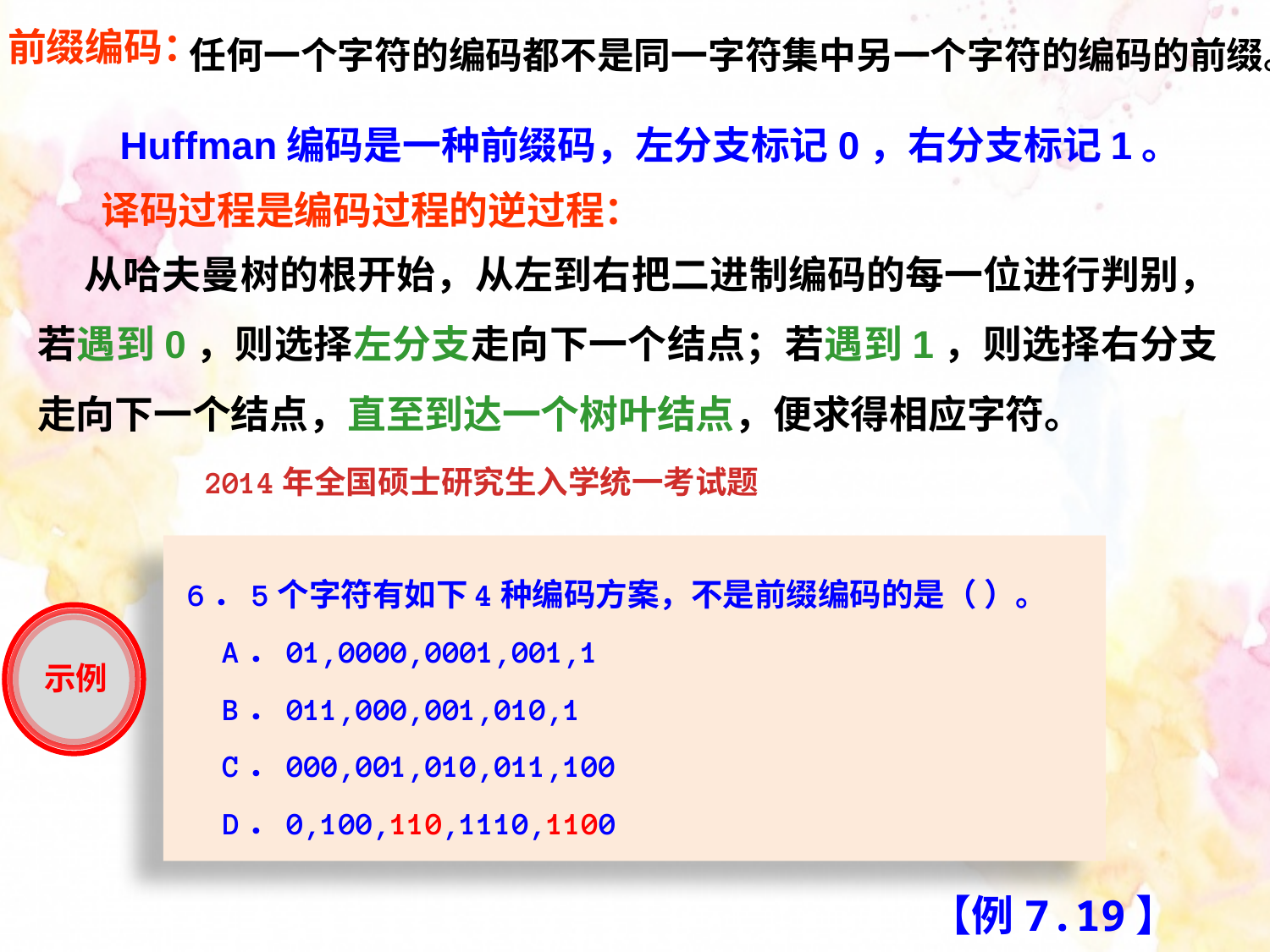

任何一个字符的编码都不是同一字符集中另一个字符的编码的前缀。
前缀编码：
       Huffman编码是一种前缀码，左分支标记0，右分支标记1。
译码过程是编码过程的逆过程：
    从哈夫曼树的根开始，从左到右把二进制编码的每一位进行判别，若遇到0，则选择左分支走向下一个结点；若遇到1，则选择右分支走向下一个结点，直至到达一个树叶结点，便求得相应字符。
2014年全国硕士研究生入学统一考试题
6．5个字符有如下4种编码方案，不是前缀编码的是（ ）。
  A．01,0000,0001,001,1
  B．011,000,001,010,1
  C．000,001,010,011,100
  D．0,100,110,1110,1100

示例
【例7.19】